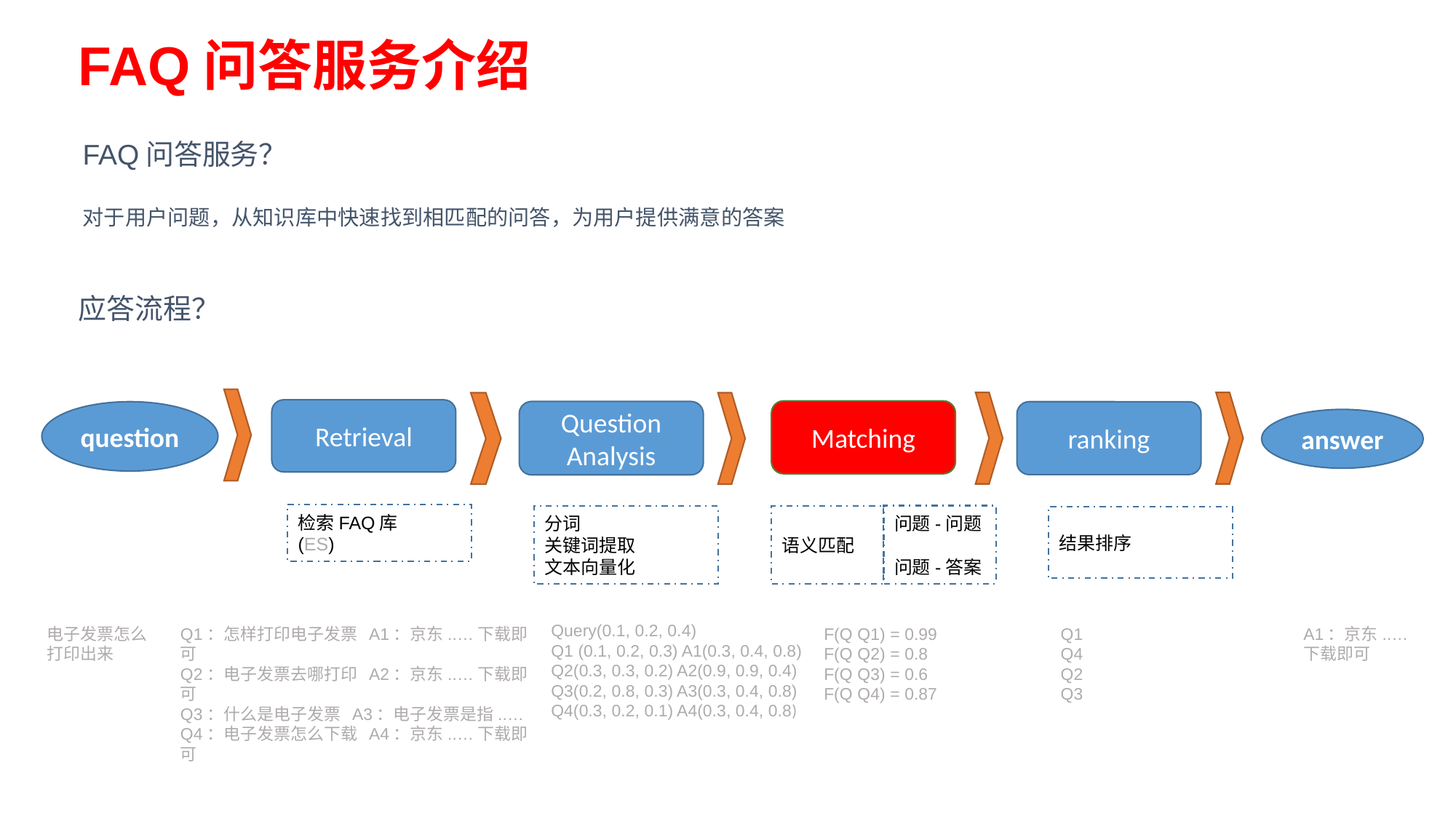

FAQ问答服务介绍
FAQ问答服务？

对于用户问题，从知识库中快速找到相匹配的问答，为用户提供满意的答案
t3
t
应答流程？

Retrieval
Matching
Question
Analysis
question
ranking
answer
检索FAQ库
(ES)
问题-问题

问题-答案
分词
关键词提取
文本向量化
语义匹配
结果排序
Query(0.1, 0.2, 0.4)
Q1 (0.1, 0.2, 0.3) A1(0.3, 0.4, 0.8)
Q2(0.3, 0.3, 0.2) A2(0.9, 0.9, 0.4)
Q3(0.2, 0.8, 0.3) A3(0.3, 0.4, 0.8)
Q4(0.3, 0.2, 0.1) A4(0.3, 0.4, 0.8)

电子发票怎么
打印出来
Q1：怎样打印电子发票  A1：京东..…下载即可
Q2：电子发票去哪打印  A2：京东..…下载即可
Q3：什么是电子发票  A3：电子发票是指..…
Q4：电子发票怎么下载  A4：京东..…下载即可
F(Q Q1) = 0.99
F(Q Q2) = 0.8
F(Q Q3) = 0.6
F(Q Q4) = 0.87
Q1
Q4
Q2
Q3
A1：京东..…下载即可